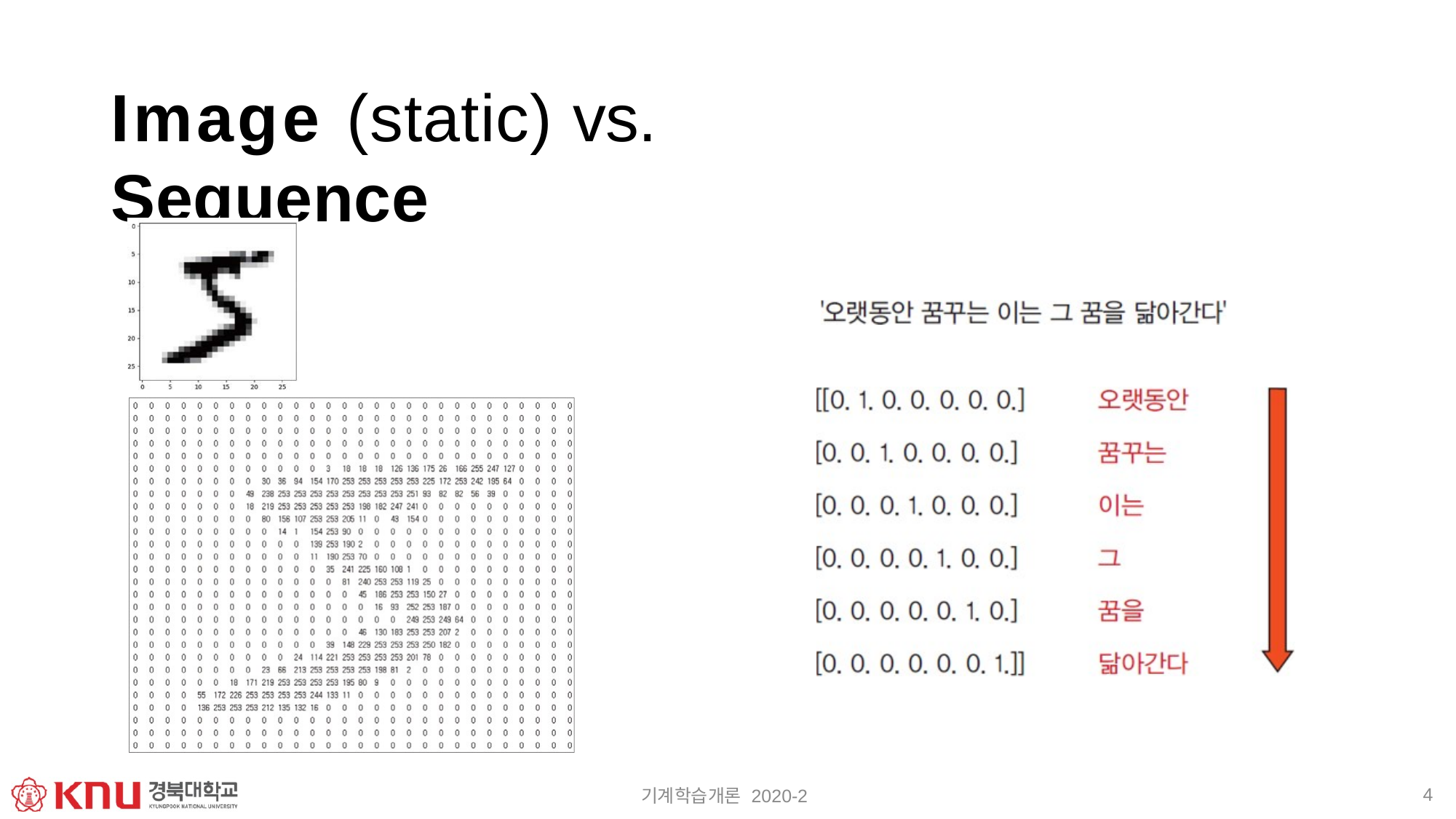

# Image (static) vs. Sequence

4
기계학습개론 2020-2